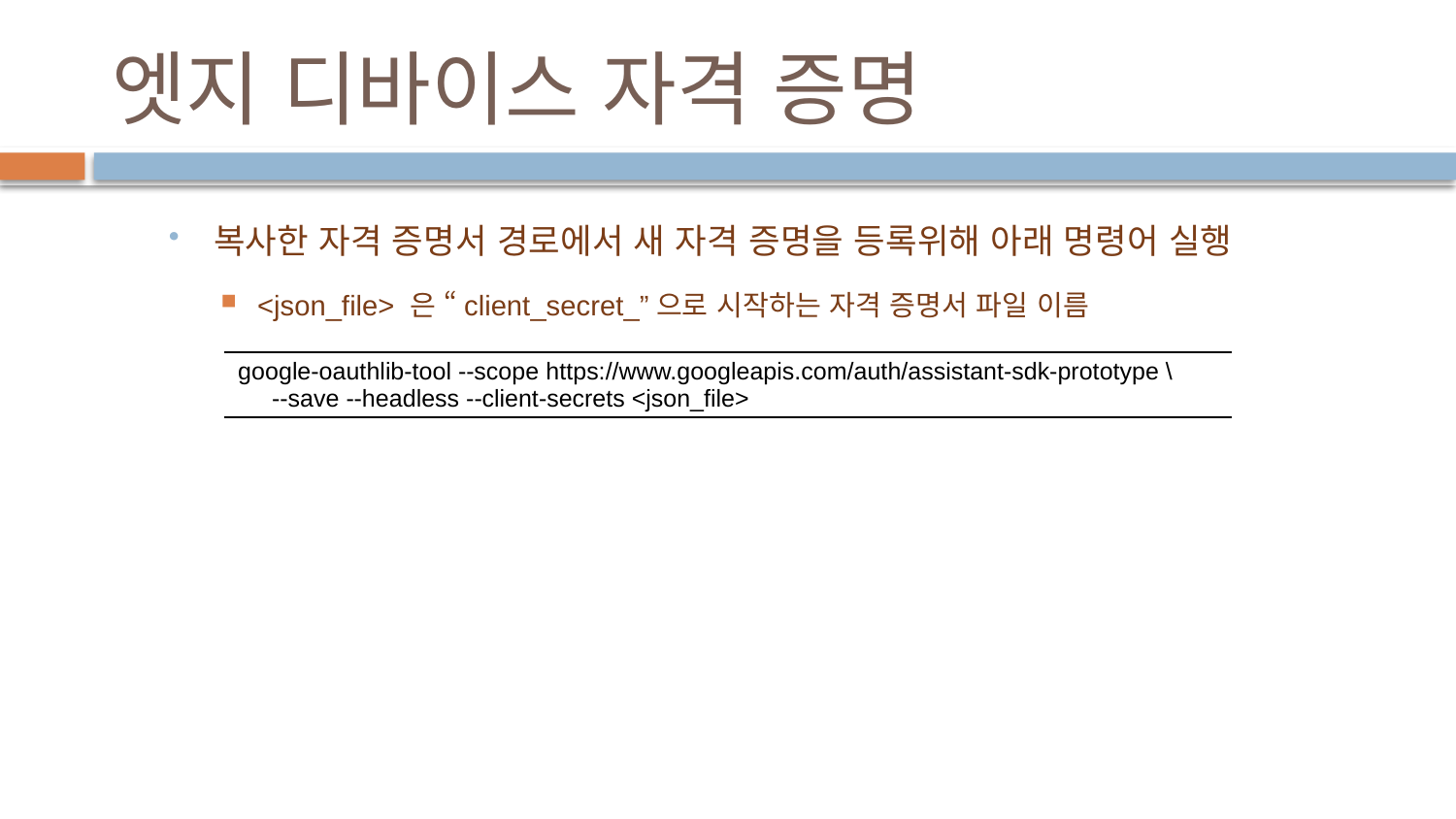

# 엣지 디바이스 자격 증명
복사한 자격 증명서 경로에서 새 자격 증명을 등록위해 아래 명령어 실행
<json_file> 은 “client_secret_”으로 시작하는 자격 증명서 파일 이름

| google-oauthlib-tool --scope https://www.googleapis.com/auth/assistant-sdk-prototype \ --save --headless --client-secrets <json\_file> |
| --- |